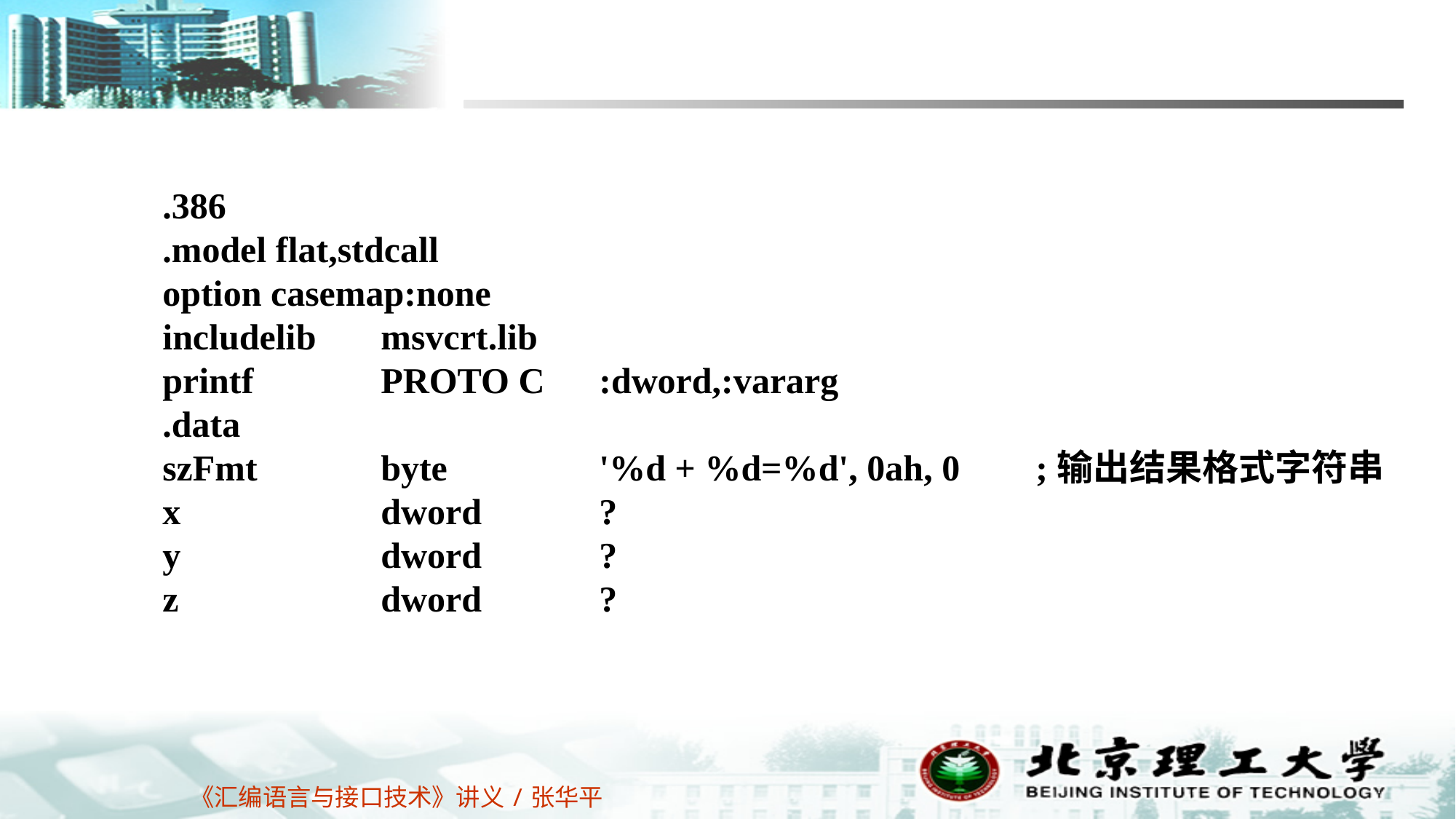

.386
.model flat,stdcall
option casemap:none
includelib	msvcrt.lib
printf     	PROTO C	:dword,:vararg
.data
szFmt      	byte  		'%d + %d=%d', 0ah, 0	;输出结果格式字符串
x           	dword		?
y           	dword		?
z           	dword		?